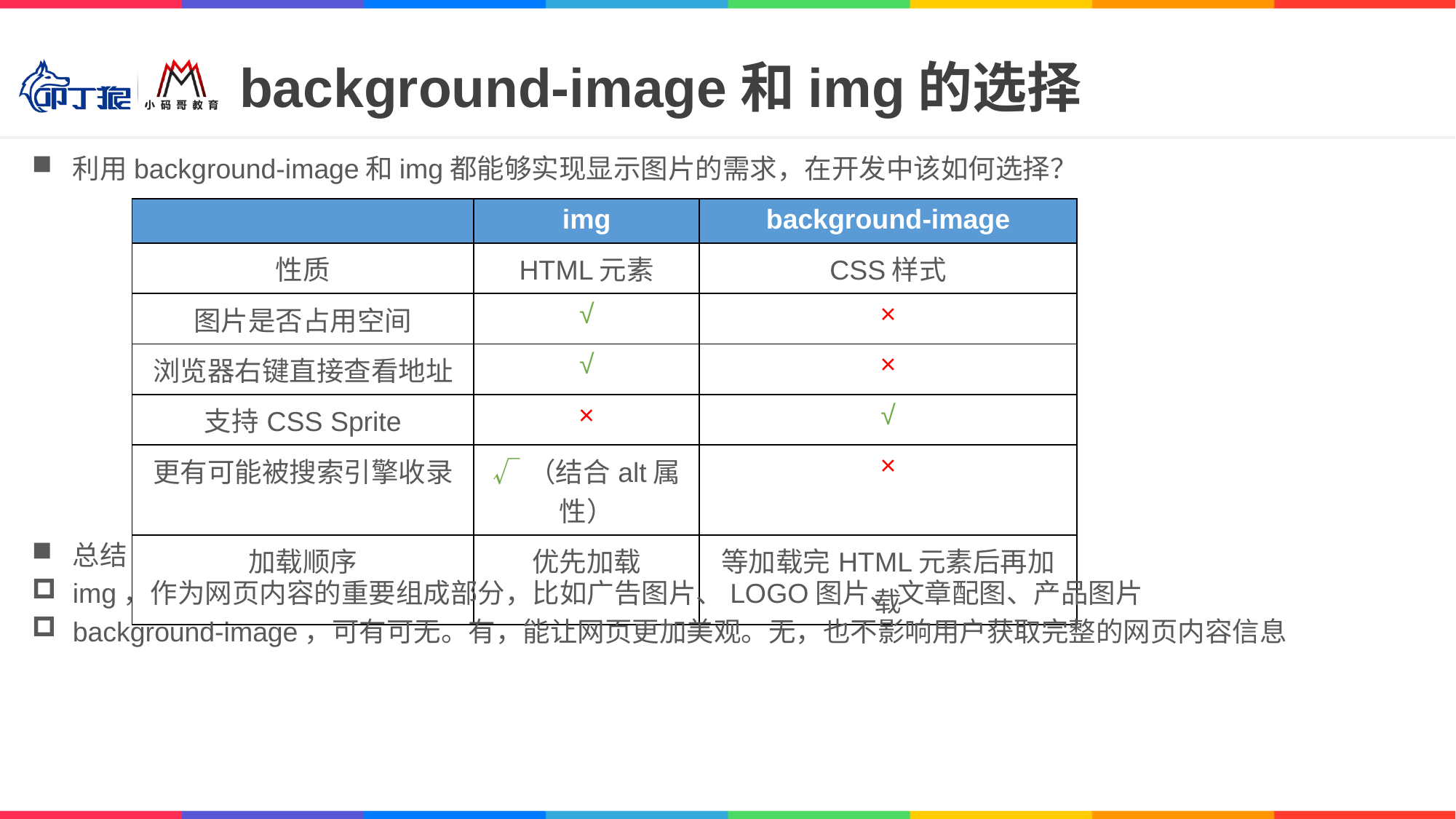

# background-image和img的选择
利用background-image和img都能够实现显示图片的需求，在开发中该如何选择？
|  | img | background-image |
| --- | --- | --- |
| 性质 | HTML元素 | CSS样式 |
| 图片是否占用空间 | √ | × |
| 浏览器右键直接查看地址 | √ | × |
| 支持CSS Sprite | × | √ |
| 更有可能被搜索引擎收录 | √（结合alt属性） | × |
| 加载顺序 | 优先加载 | 等加载完HTML元素后再加载 |
总结
img，作为网页内容的重要组成部分，比如广告图片、LOGO图片、文章配图、产品图片
background-image，可有可无。有，能让网页更加美观。无，也不影响用户获取完整的网页内容信息